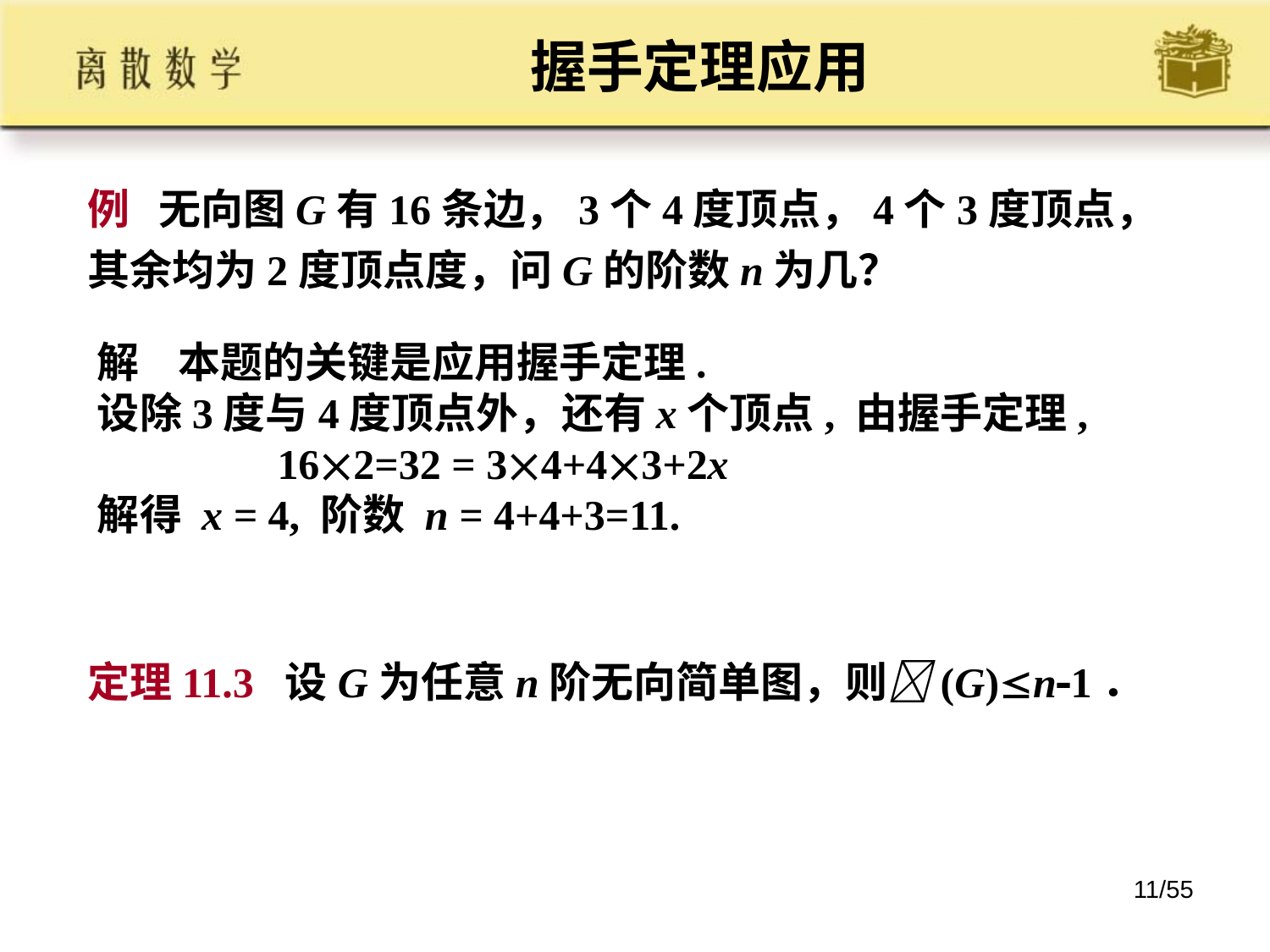

握手定理应用
例   无向图G有16条边，3个4度顶点，4个3度顶点，其余均为2度顶点度，问G的阶数n为几？
解    本题的关键是应用握手定理.
设除3度与4度顶点外，还有x个顶点, 由握手定理,
                 16×2=32 = 3×4+4×3+2x
解得 x = 4, 阶数 n = 4+4+3=11.

定理11.3  设G为任意n阶无向简单图，则Δ(G)≤n−1．
11/55